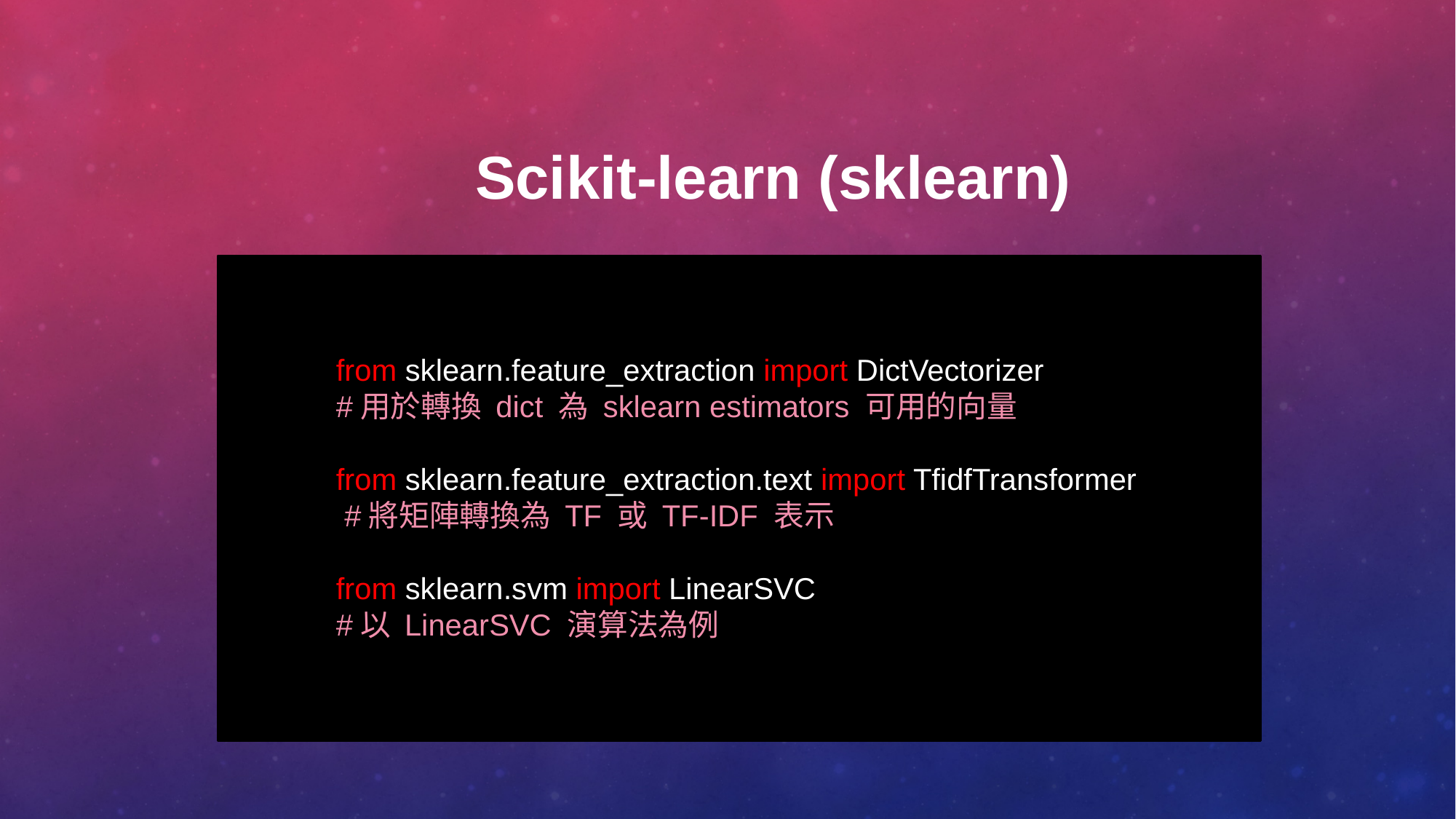

Scikit-learn (sklearn)

from sklearn.feature_extraction import DictVectorizer
#用於轉換 dict 為 sklearn estimators 可用的向量

from sklearn.feature_extraction.text import TfidfTransformer
 #將矩陣轉換為 TF 或 TF-IDF 表示

from sklearn.svm import LinearSVC
#以 LinearSVC 演算法為例